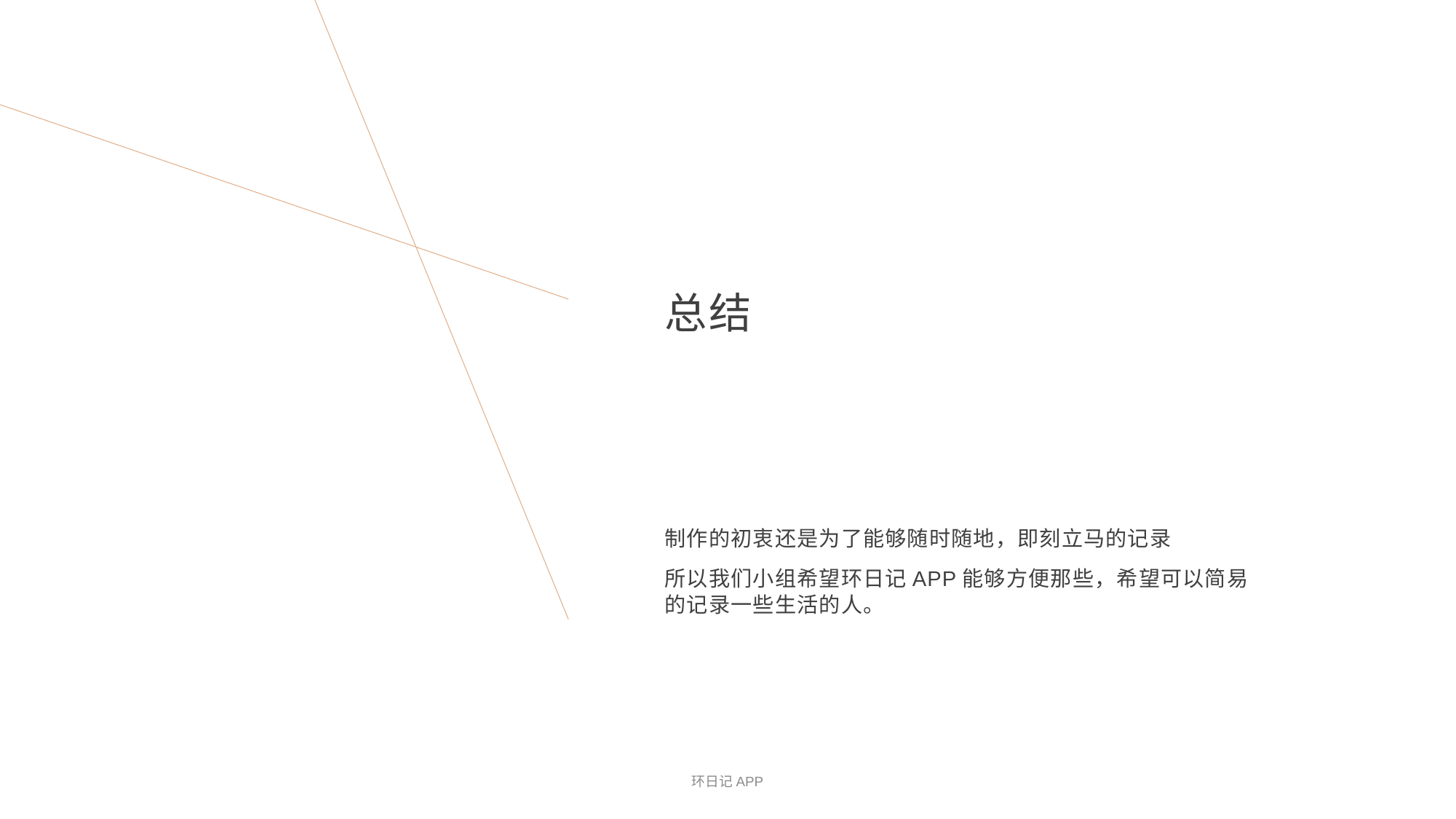

# 总结

制作的初衷还是为了能够随时随地，即刻立马的记录
所以我们小组希望环日记APP能够方便那些，希望可以简易的记录一些生活的人。
环日记APP